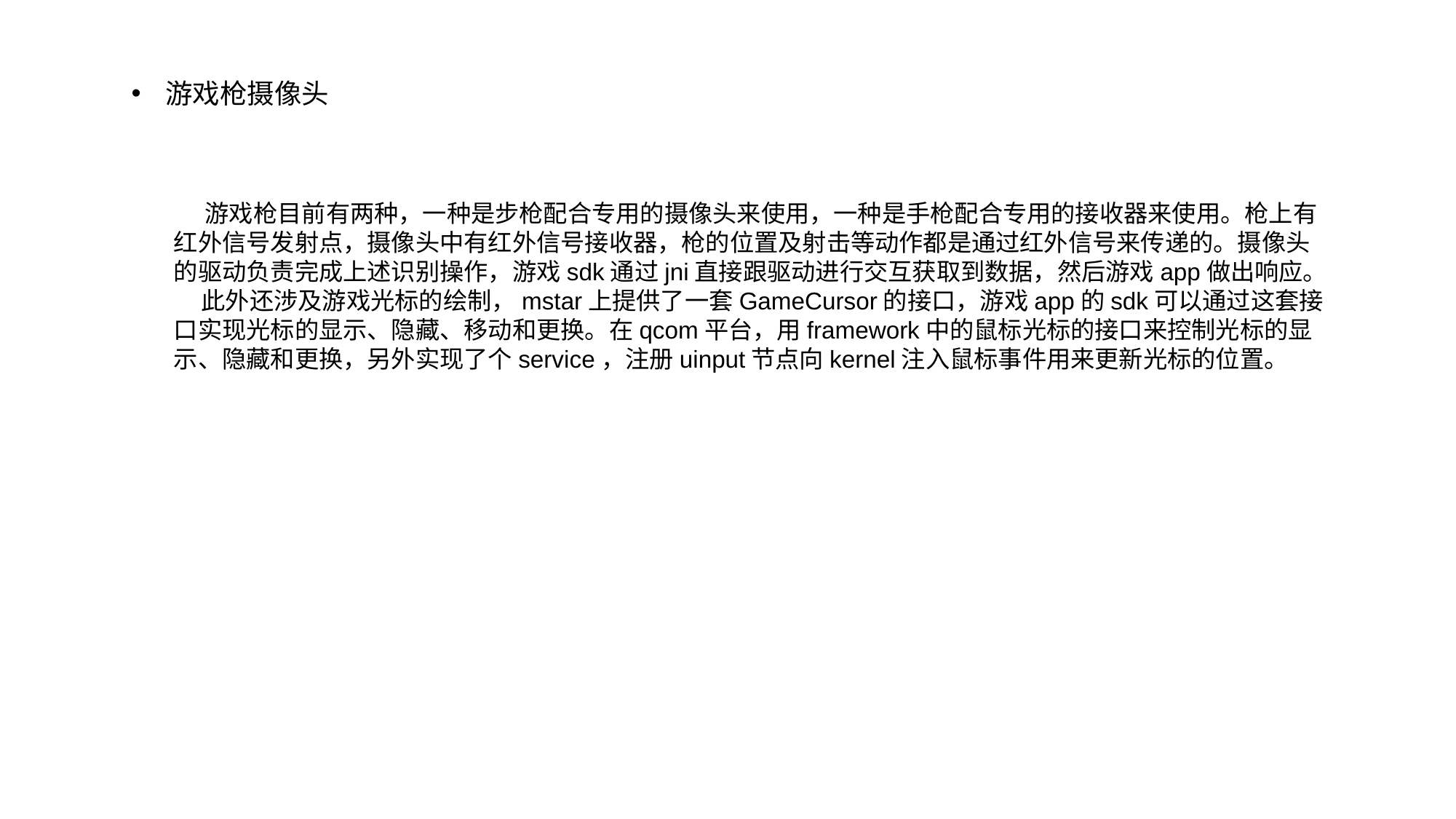

游戏枪摄像头
    游戏枪目前有两种，一种是步枪配合专用的摄像头来使用，一种是手枪配合专用的接收器来使用。枪上有红外信号发射点，摄像头中有红外信号接收器，枪的位置及射击等动作都是通过红外信号来传递的。摄像头的驱动负责完成上述识别操作，游戏sdk通过jni直接跟驱动进行交互获取到数据，然后游戏app做出响应。
    此外还涉及游戏光标的绘制，mstar上提供了一套GameCursor的接口，游戏app的sdk可以通过这套接口实现光标的显示、隐藏、移动和更换。在qcom平台，用framework中的鼠标光标的接口来控制光标的显示、隐藏和更换，另外实现了个service，注册uinput节点向kernel注入鼠标事件用来更新光标的位置。